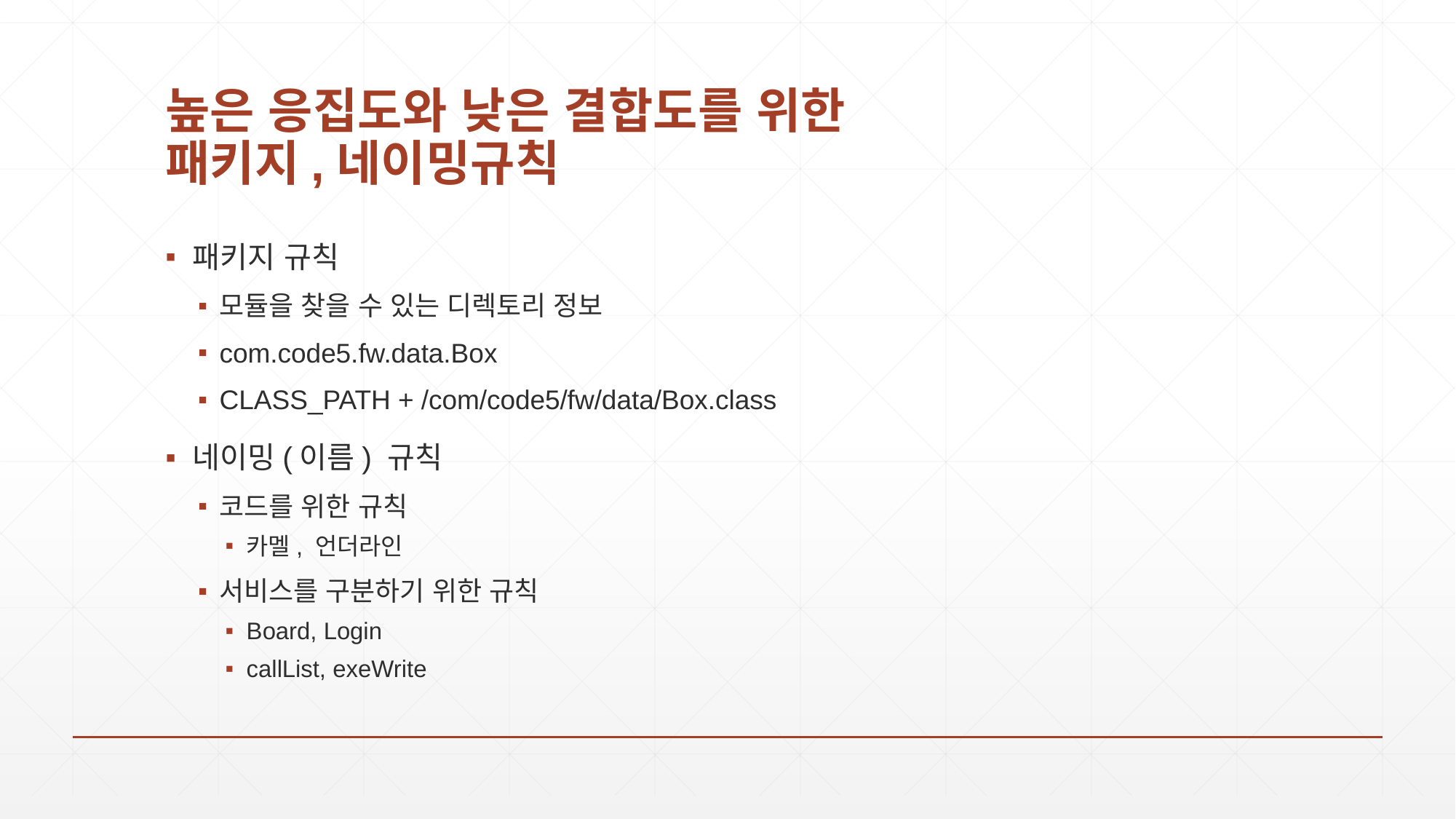

# 높은 응집도와 낮은 결합도를 위한 패키지,네이밍규칙
패키지 규칙
모듈을 찾을 수 있는 디렉토리 정보
com.code5.fw.data.Box
CLASS_PATH + /com/code5/fw/data/Box.class
네이밍(이름) 규칙
코드를 위한 규칙
카멜, 언더라인
서비스를 구분하기 위한 규칙
Board, Login
callList, exeWrite